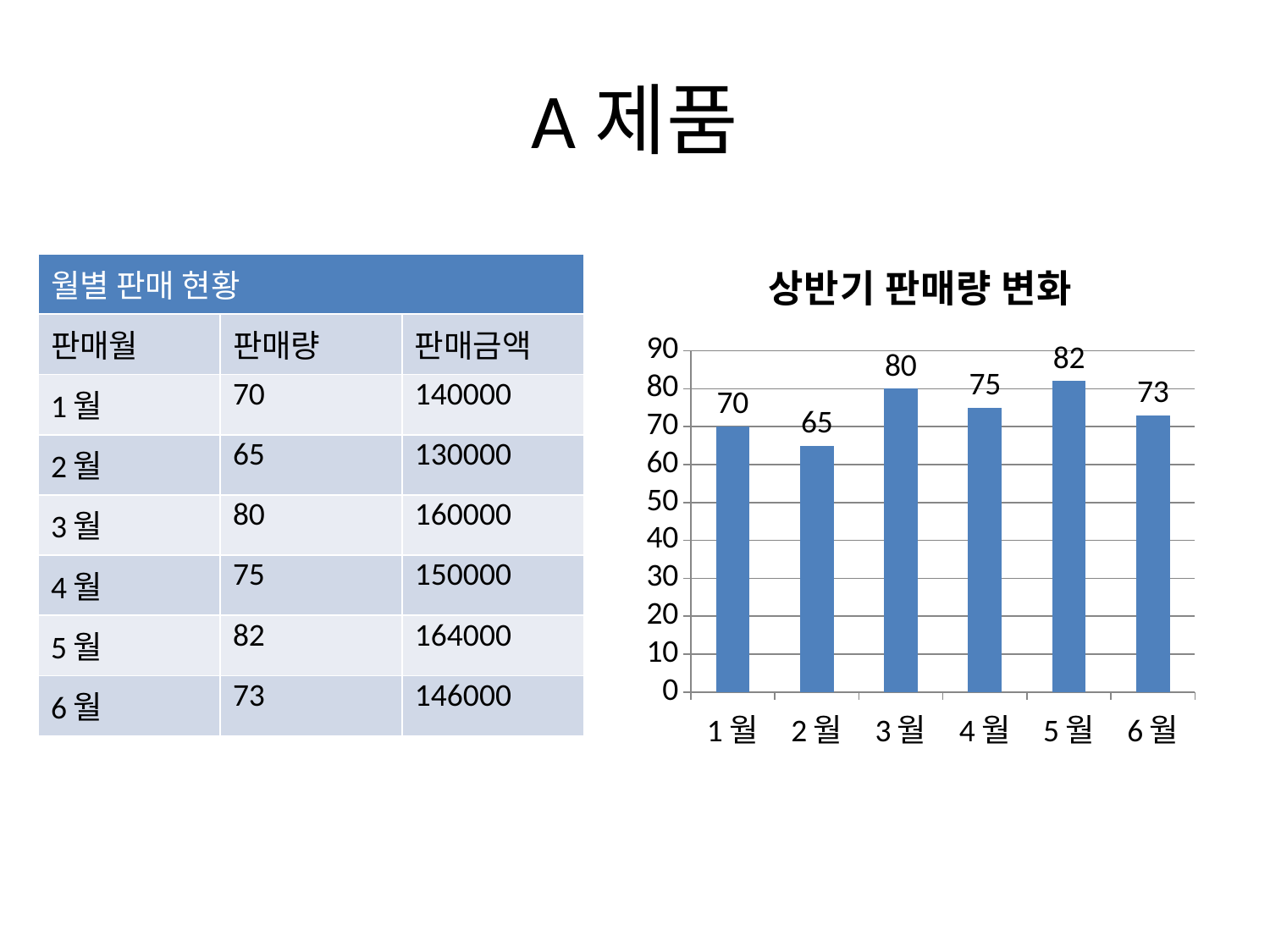

# A제품

### Chart

| Category | 상반기 판매량 변화 |
|---|---|
| 1월 | 70.0 |
| 2월 | 65.0 |
| 3월 | 80.0 |
| 4월 | 75.0 |
| 5월 | 82.0 |
| 6월 | 73.0 |
| 월별 판매 현황 |  |  |
| --- | --- | --- |
| 판매월 | 판매량 | 판매금액 |
| 1월 | 70 | 140000 |
| 2월 | 65 | 130000 |
| 3월 | 80 | 160000 |
| 4월 | 75 | 150000 |
| 5월 | 82 | 164000 |
| 6월 | 73 | 146000 |